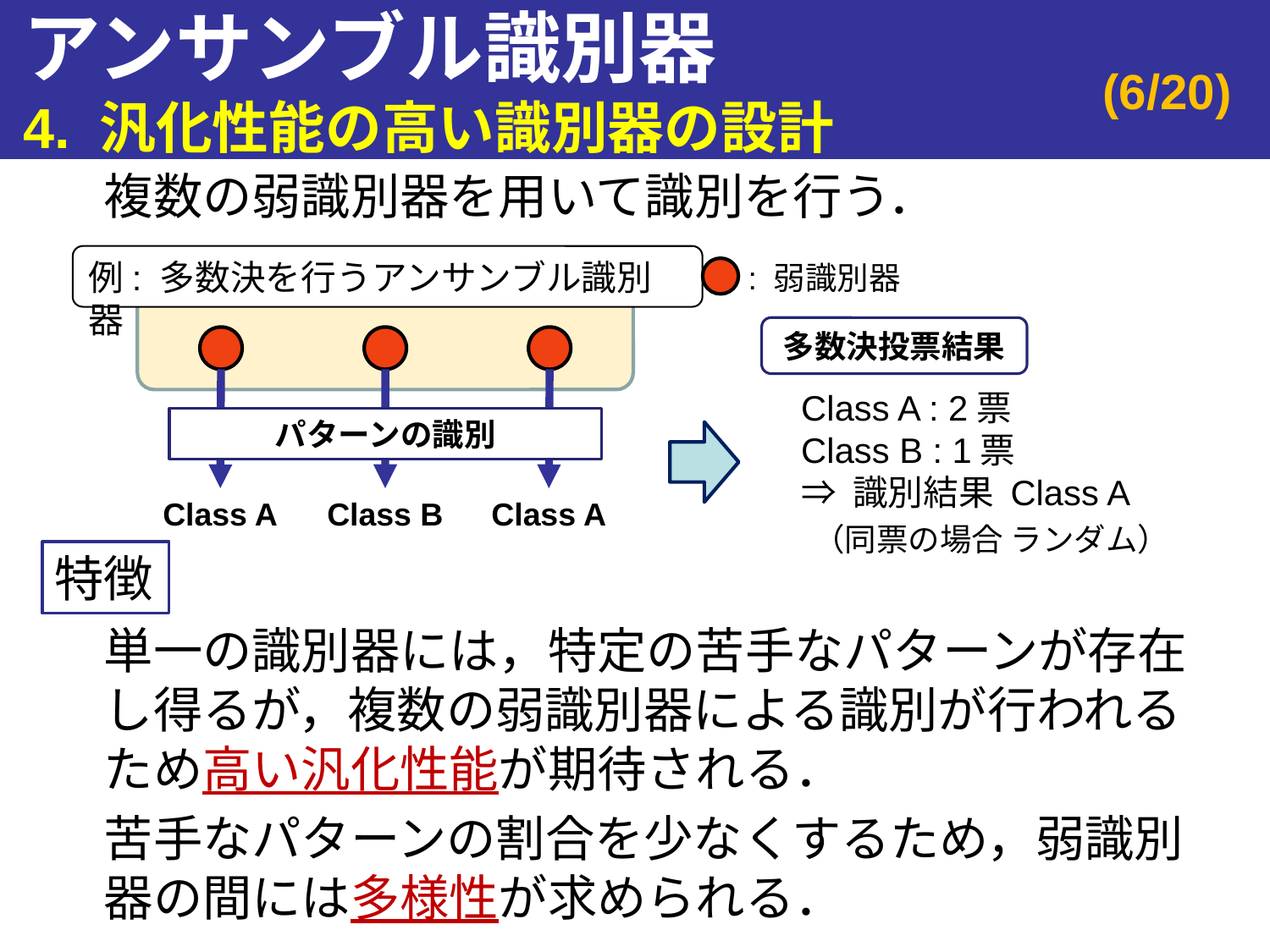

# アンサンブル識別器 4. 汎化性能の高い識別器の設計
複数の弱識別器を用いて識別を行う．

: 弱識別器

例: 多数決を行うアンサンブル識別器

多数決投票結果
Class A : 2票
Class B : 1票
⇒ 識別結果 Class A
パターンの識別

Class A
Class B
Class A
（同票の場合 ランダム）
特徴
単一の識別器には，特定の苦手なパターンが存在し得るが，複数の弱識別器による識別が行われるため高い汎化性能が期待される．
苦手なパターンの割合を少なくするため，弱識別器の間には多様性が求められる．